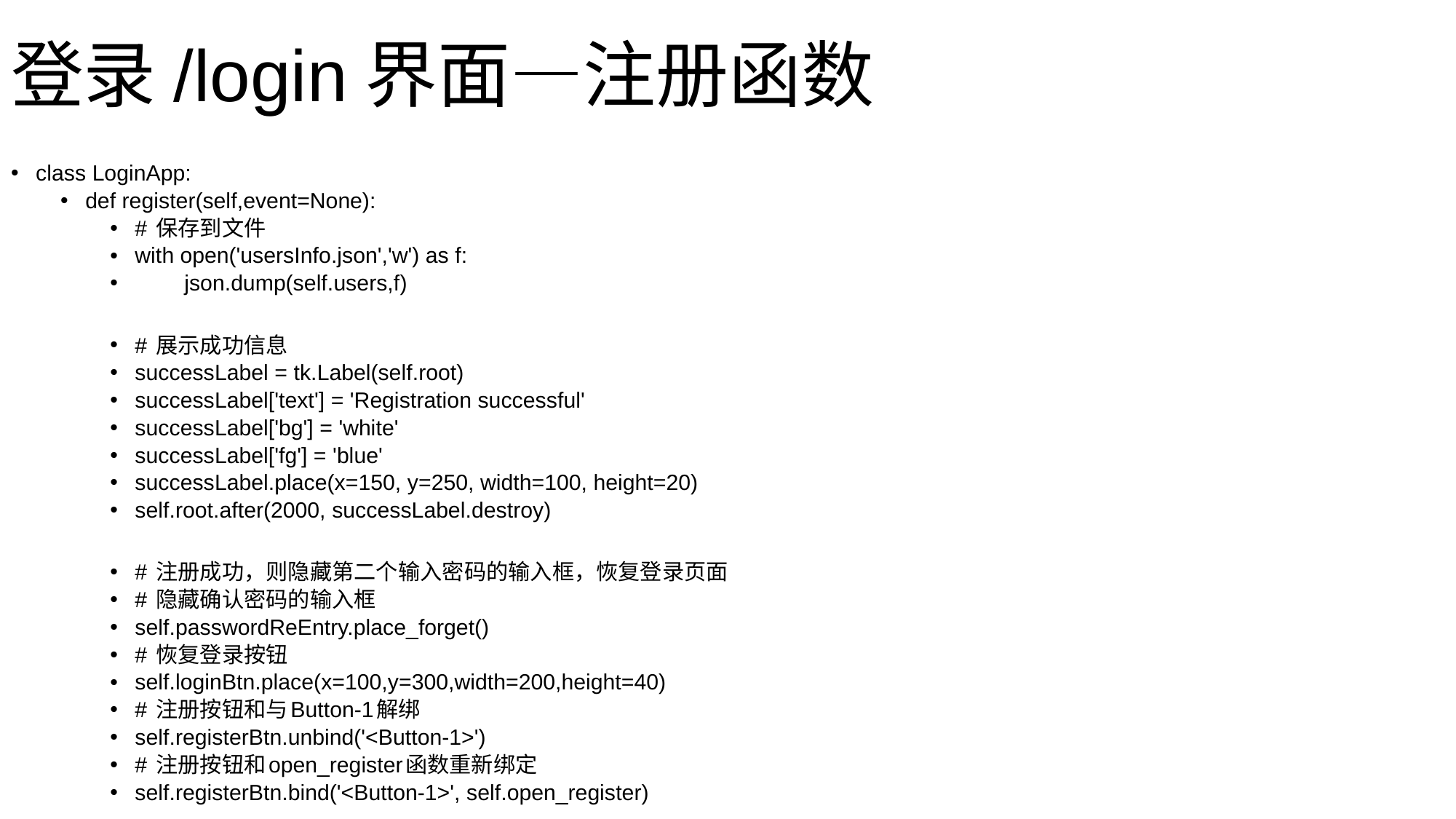

# 登录/login界面—注册函数
class LoginApp:
def register(self,event=None):
# 保存到文件
with open('usersInfo.json','w') as f:
        json.dump(self.users,f)

# 展示成功信息
successLabel = tk.Label(self.root)
successLabel['text'] = 'Registration successful'
successLabel['bg'] = 'white'
successLabel['fg'] = 'blue'
successLabel.place(x=150, y=250, width=100, height=20)
self.root.after(2000, successLabel.destroy)

# 注册成功，则隐藏第二个输入密码的输入框，恢复登录页面
# 隐藏确认密码的输入框
self.passwordReEntry.place_forget()
# 恢复登录按钮
self.loginBtn.place(x=100,y=300,width=200,height=40)
# 注册按钮和与Button-1解绑
self.registerBtn.unbind('<Button-1>')
# 注册按钮和open_register函数重新绑定
self.registerBtn.bind('<Button-1>', self.open_register)